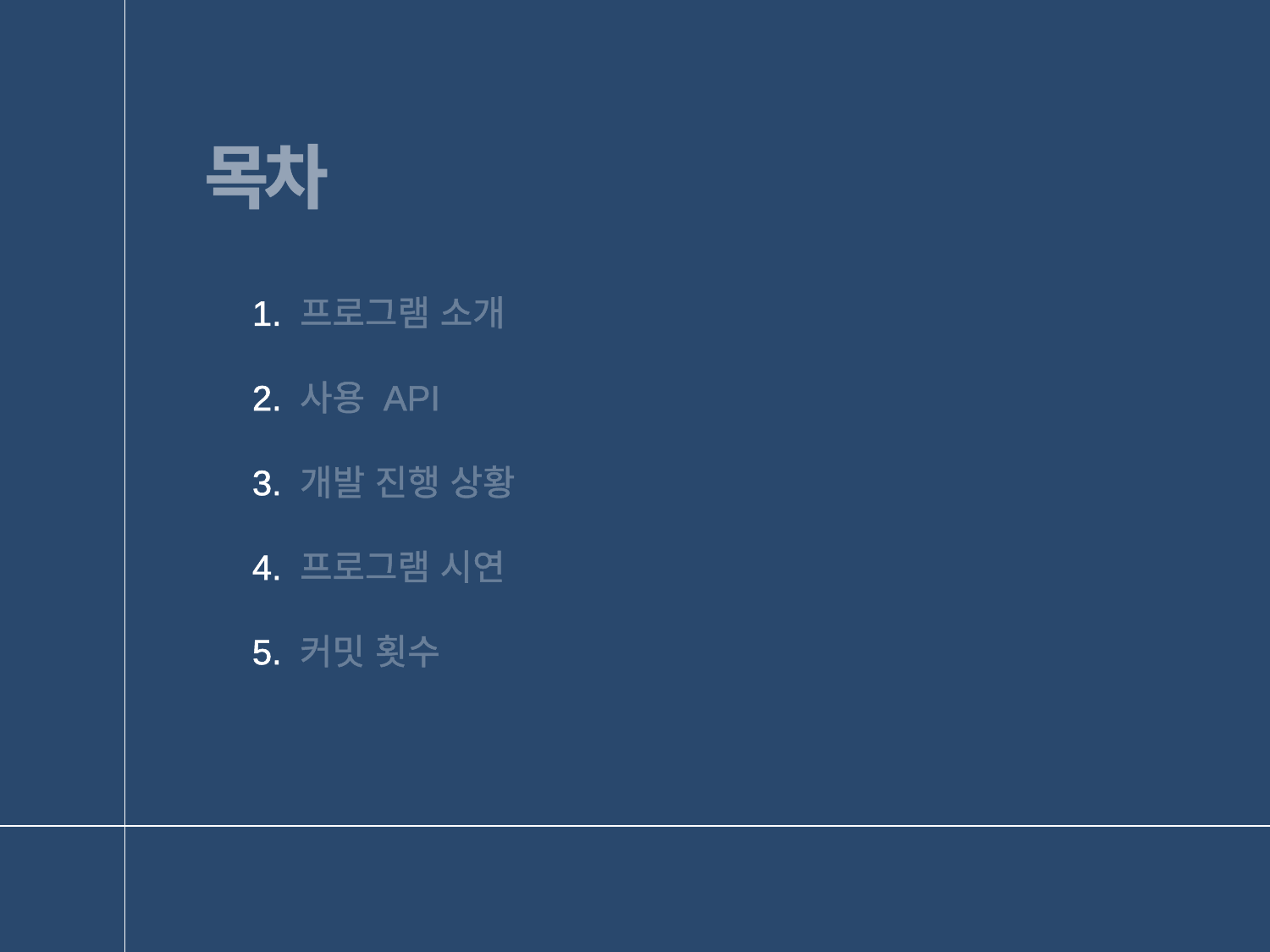

목차
프로그램 소개

사용 API

개발 진행 상황

프로그램 시연

커밋 횟수